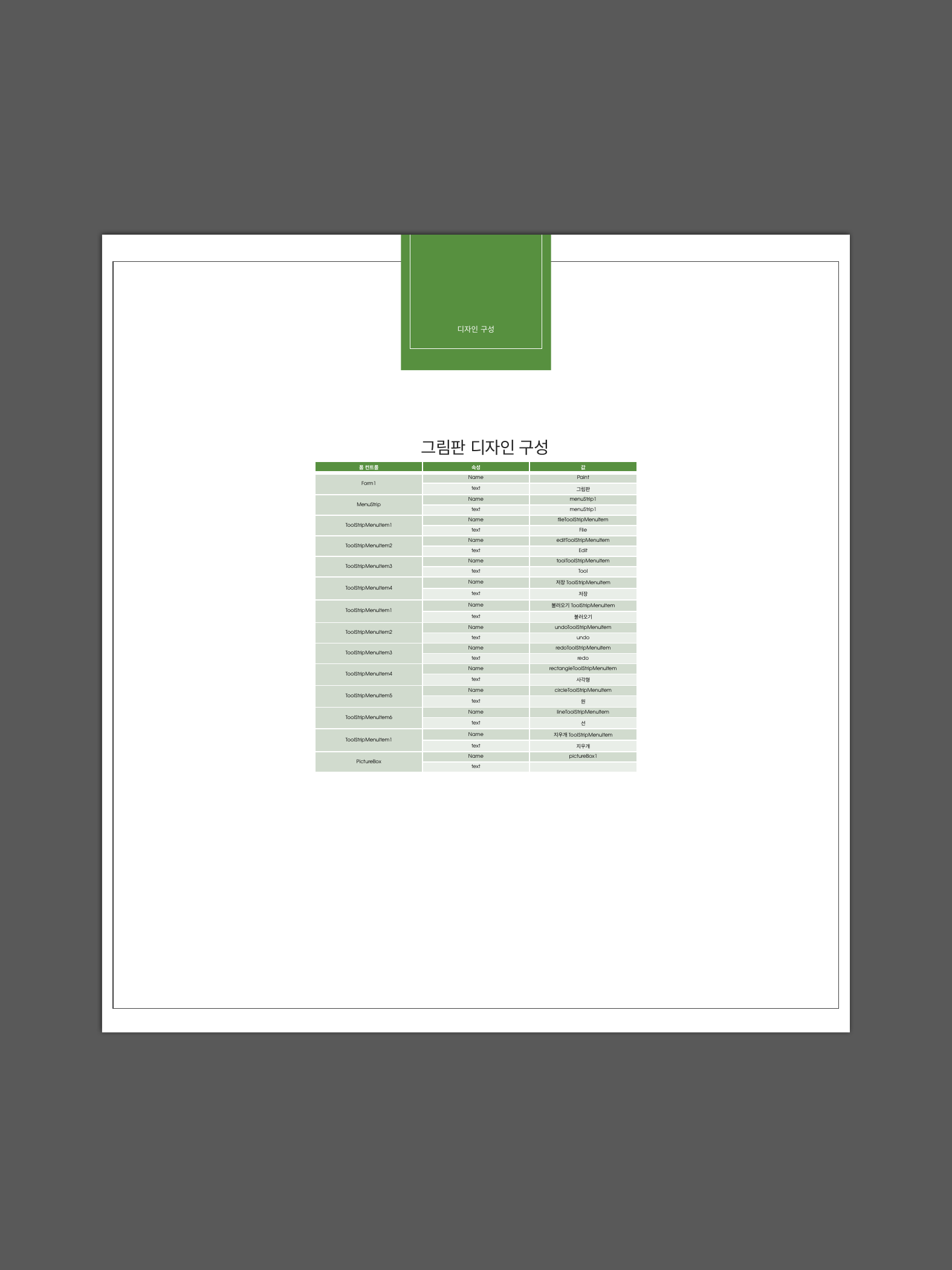

디자인 구성
# 그림판 디자인 구성
| 폼 컨트롤 | 속성 | 값 |
| --- | --- | --- |
| Form1 | Name | Paint |
|  | text | 그림판 |
| MenuStrip | Name | menuStrip1 |
|  | text | menuStrip1 |
| ToolStripMenuItem1 | Name | fileToolStripMenuItem |
|  | text | File |
| ToolStripMenuItem2 | Name | editToolStripMenuItem |
|  | text | Edit |
| ToolStripMenuItem3 | Name | toolToolStripMenuItem |
|  | text | Tool |
| ToolStripMenuItem4 | Name | 저장ToolStripMenuItem |
|  | text | 저장 |
| ToolStripMenuItem1 | Name | 불러오기ToolStripMenuItem |
|  | text | 불러오기 |
| ToolStripMenuItem2 | Name | undoToolStripMenuItem |
|  | text | undo |
| ToolStripMenuItem3 | Name | redoToolStripMenuItem |
|  | text | redo |
| ToolStripMenuItem4 | Name | rectangleToolStripMenuItem |
|  | text | 사각형 |
| ToolStripMenuItem5 | Name | circleToolStripMenuItem |
|  | text | 원 |
| ToolStripMenuItem6 | Name | lineToolStripMenuItem |
|  | text | 선 |
| ToolStripMenuItem1 | Name | 지우개ToolStripMenuItem |
|  | text | 지우개 |
| PictureBox | Name | pictureBox1 |
|  | text |  |